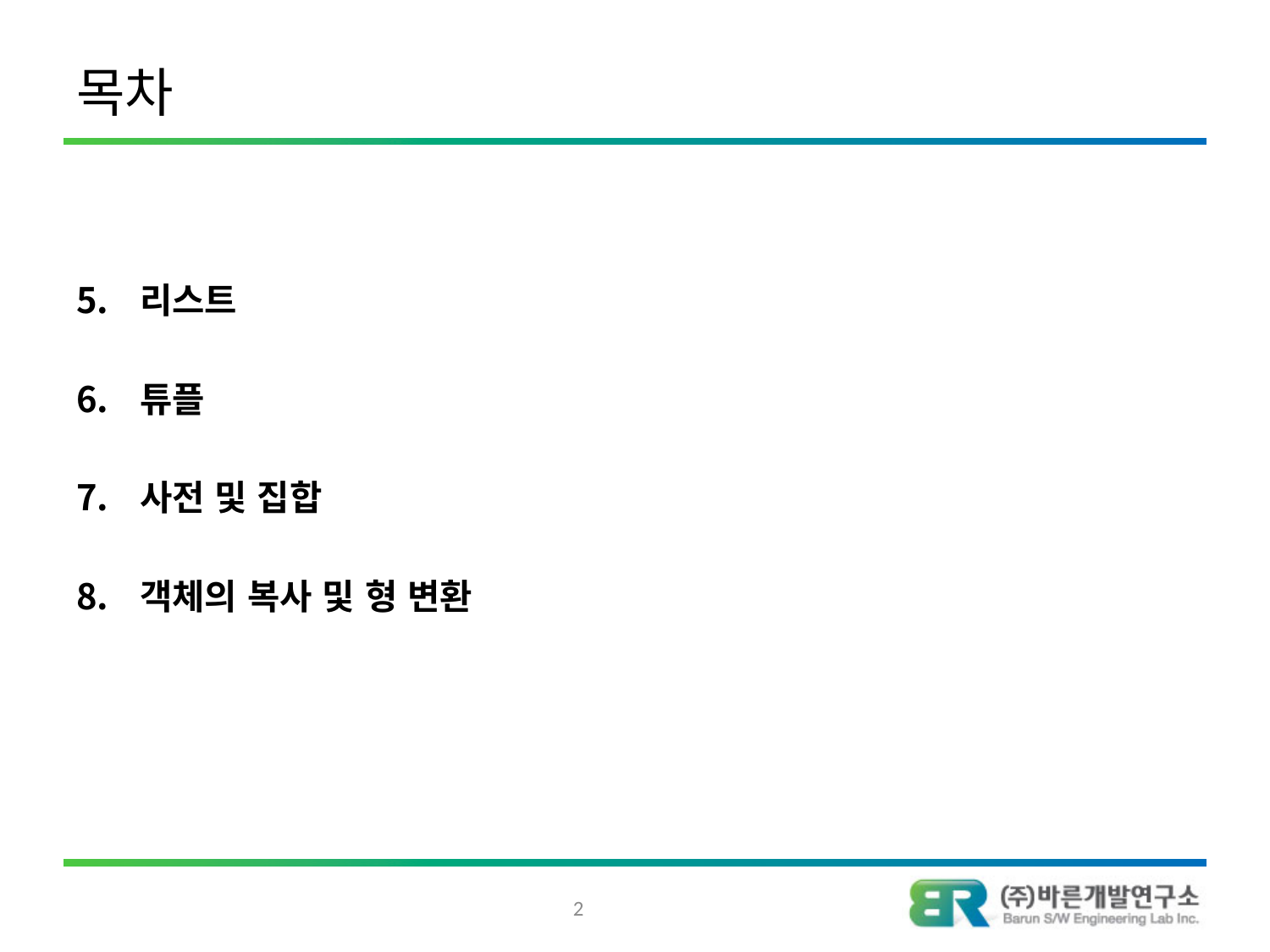

# 목차

리스트

튜플

사전 및 집합

객체의 복사 및 형 변환
2